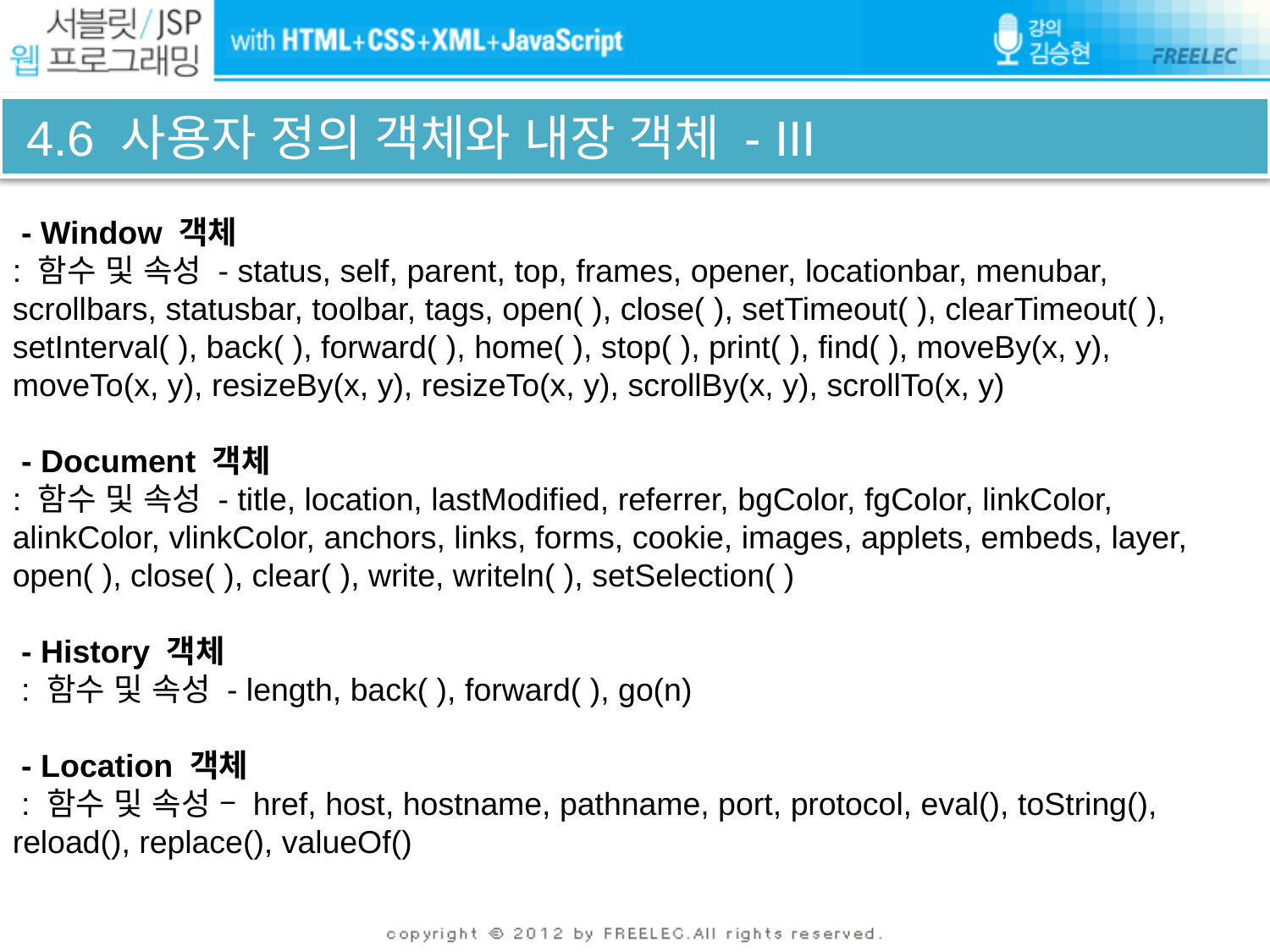

# 4.6 사용자 정의 객체와 내장 객체 - III
 - Window 객체
: 함수 및 속성 - status, self, parent, top, frames, opener, locationbar, menubar, scrollbars, statusbar, toolbar, tags, open( ), close( ), setTimeout( ), clearTimeout( ), setInterval( ), back( ), forward( ), home( ), stop( ), print( ), find( ), moveBy(x, y), moveTo(x, y), resizeBy(x, y), resizeTo(x, y), scrollBy(x, y), scrollTo(x, y)

 - Document 객체
: 함수 및 속성 - title, location, lastModified, referrer, bgColor, fgColor, linkColor, alinkColor, vlinkColor, anchors, links, forms, cookie, images, applets, embeds, layer, open( ), close( ), clear( ), write, writeln( ), setSelection( )

 - History 객체
 : 함수 및 속성 - length, back( ), forward( ), go(n)

 - Location 객체
 : 함수 및 속성 – href, host, hostname, pathname, port, protocol, eval(), toString(), reload(), replace(), valueOf()